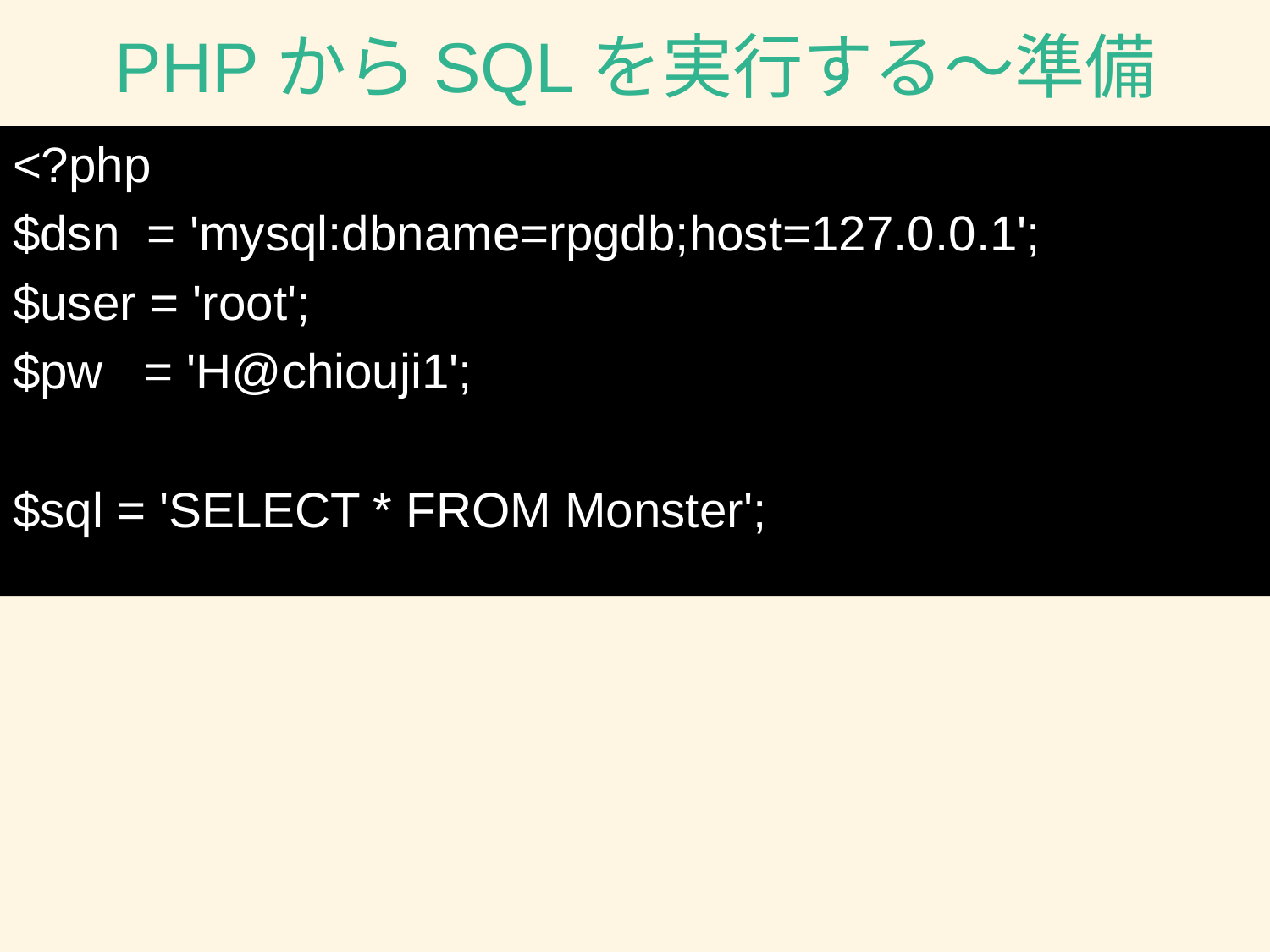

# PHPからSQLを実行する〜準備
<?php
$dsn  = 'mysql:dbname=rpgdb;host=127.0.0.1';
$user = 'root';
$pw   = 'H@chiouji1';

$sql = 'SELECT * FROM Monster';